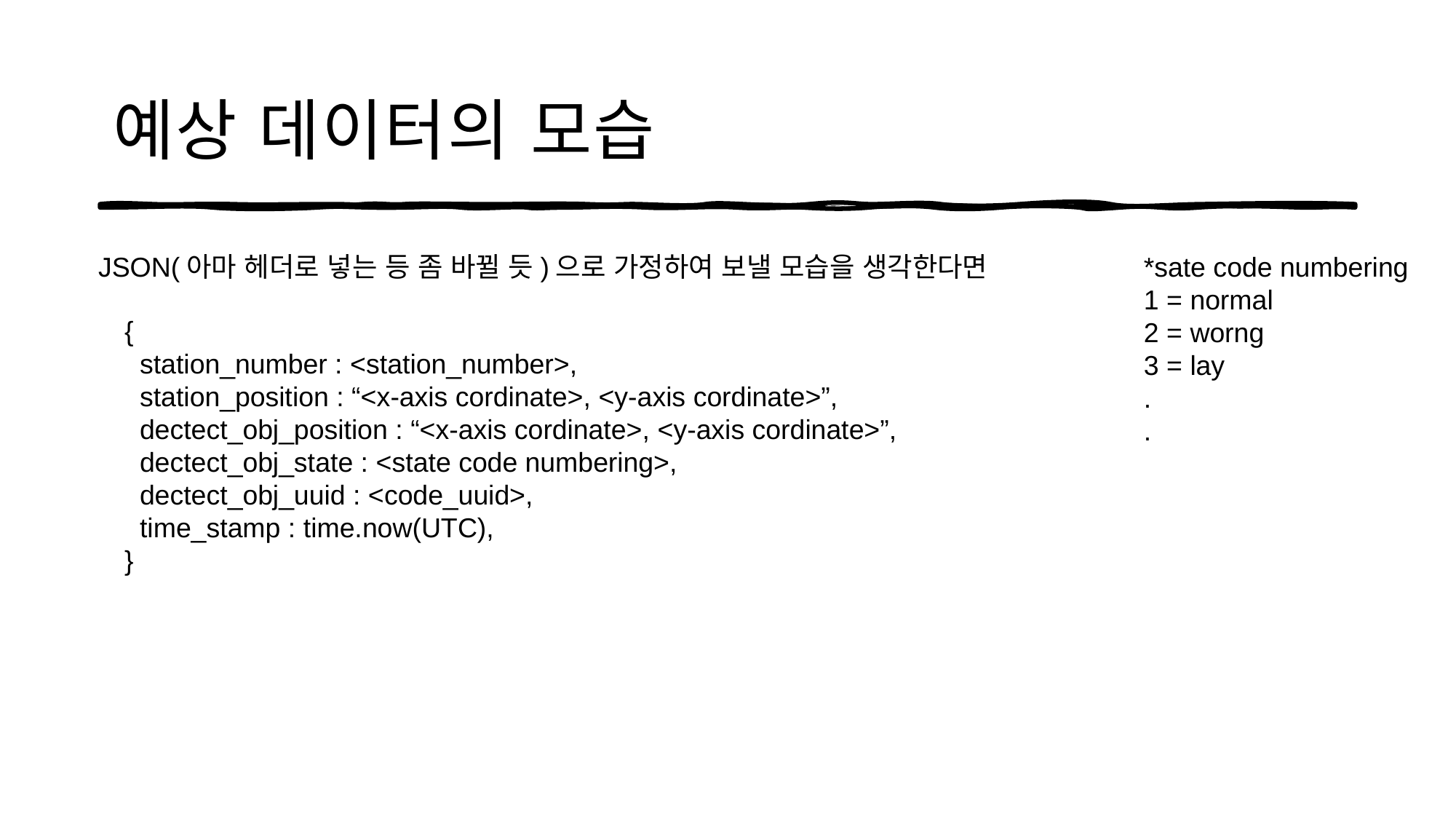

# 예상 데이터의 모습
JSON(아마 헤더로 넣는 등 좀 바뀔 듯)으로 가정하여 보낼 모습을 생각한다면
*sate code numbering
1 = normal
2 = worng
3 = lay
.
.
{
  station_number : <station_number>,
  station_position : “<x-axis cordinate>, <y-axis cordinate>”,
  dectect_obj_position : “<x-axis cordinate>, <y-axis cordinate>”,
  dectect_obj_state : <state code numbering>,
  dectect_obj_uuid : <code_uuid>,
  time_stamp : time.now(UTC),
}